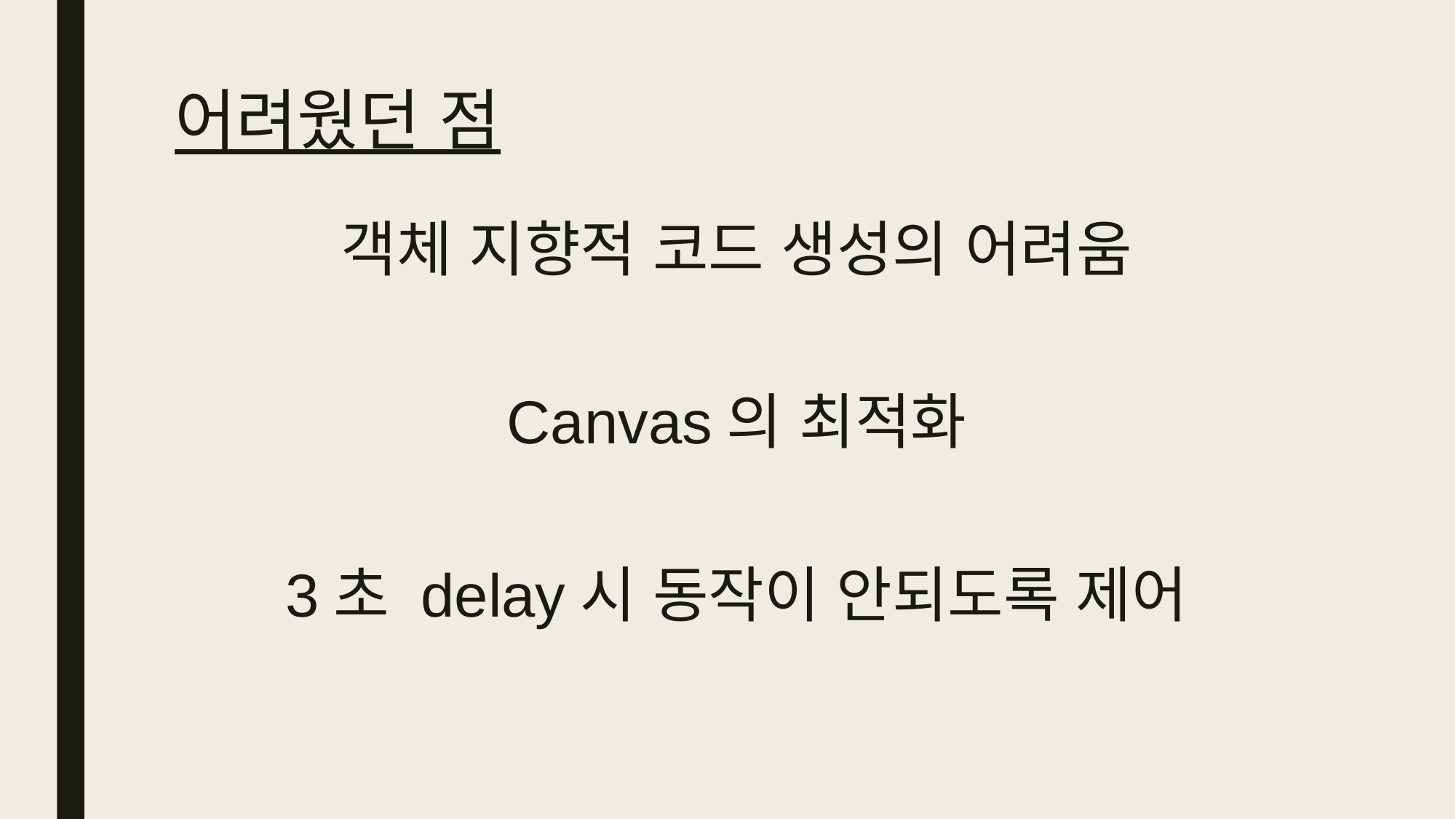

# 어려웠던 점

객체 지향적 코드 생성의 어려움

Canvas의 최적화

3초 delay시 동작이 안되도록 제어